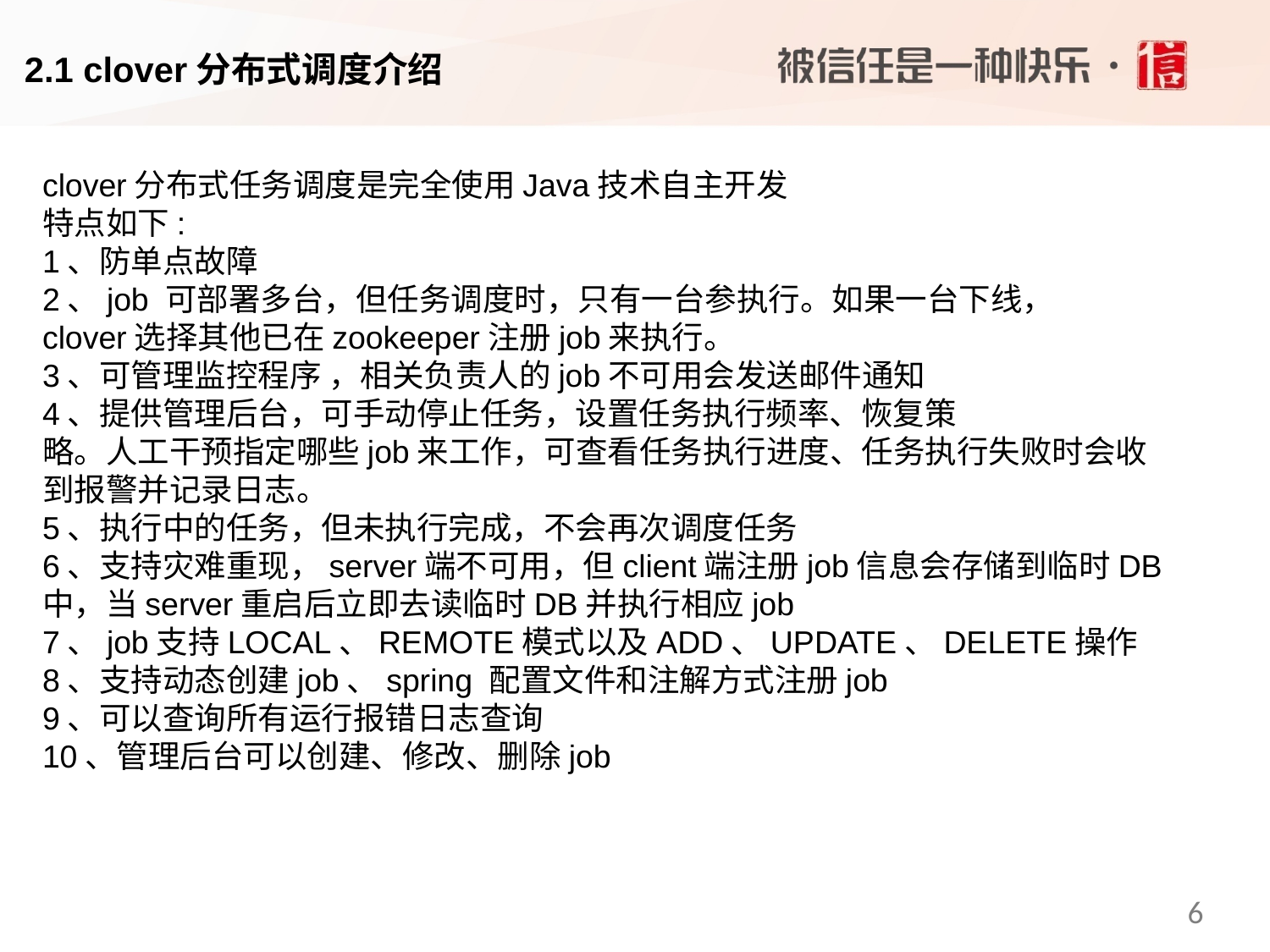

2.1 clover分布式调度介绍
clover分布式任务调度是完全使用Java技术自主开发
特点如下:
1、防单点故障
2、job 可部署多台，但任务调度时，只有一台参执行。如果一台下线，
clover选择其他已在zookeeper注册job来执行。
3、可管理监控程序 ，相关负责人的job不可用会发送邮件通知
4、提供管理后台，可手动停止任务，设置任务执行频率、恢复策
略。人工干预指定哪些job来工作，可查看任务执行进度、任务执行失败时会收到报警并记录日志。
5、执行中的任务，但未执行完成，不会再次调度任务
6、支持灾难重现，server端不可用，但client端注册job信息会存储到临时DB中，当server重启后立即去读临时DB并执行相应job
7、job支持LOCAL、REMOTE模式以及ADD、UPDATE、DELETE操作
8、支持动态创建job、spring 配置文件和注解方式注册job
9、可以查询所有运行报错日志查询
10、管理后台可以创建、修改、删除job